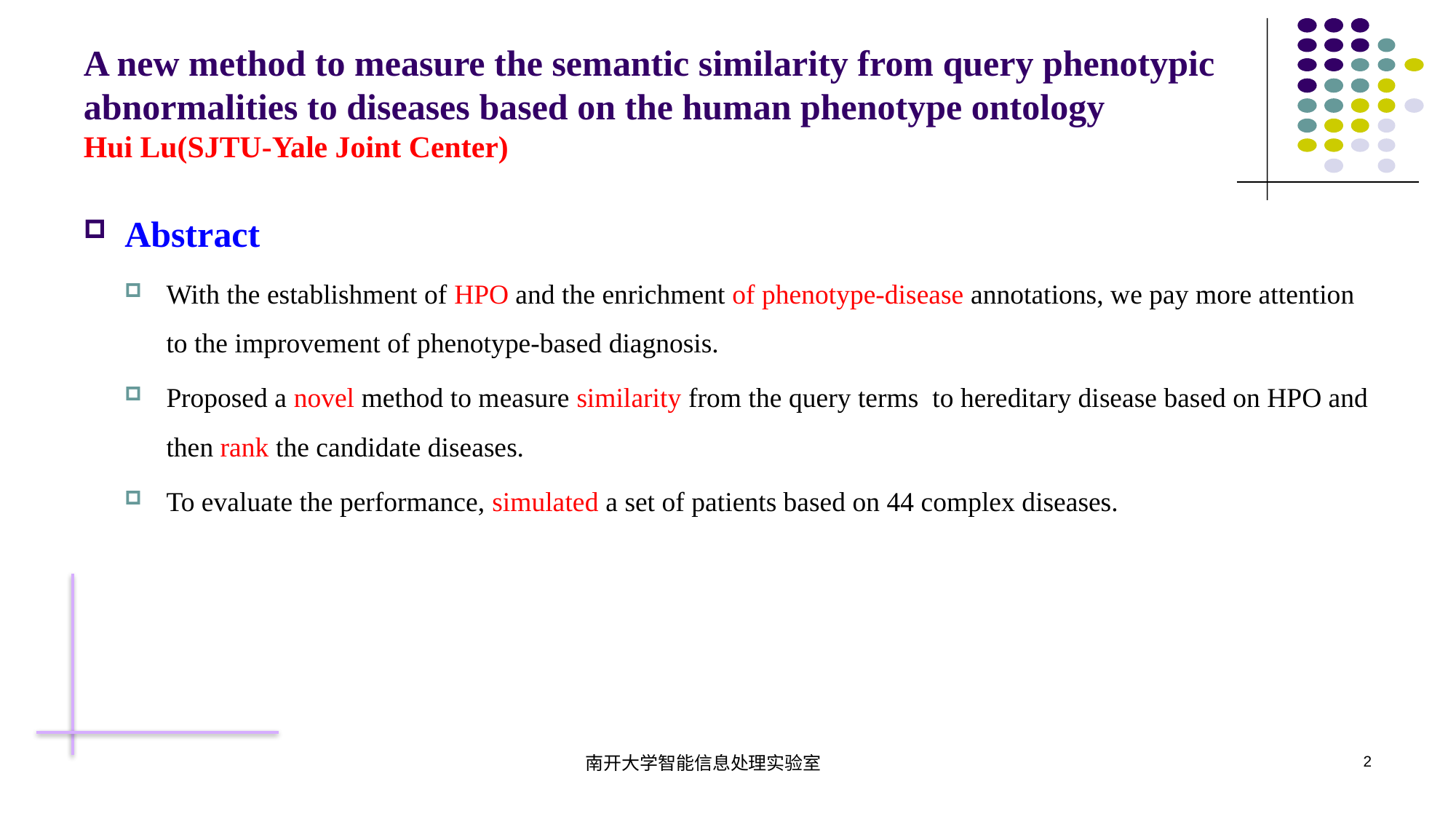

# A new method to measure the semantic similarity from query phenotypic abnormalities to diseases based on the human phenotype ontology Hui Lu(SJTU-Yale Joint Center)
Abstract
With the establishment of HPO and the enrichment of phenotype-disease annotations, we pay more attention to the improvement of phenotype-based diagnosis.
Proposed a novel method to measure similarity from the query terms  to hereditary disease based on HPO and then rank the candidate diseases.
To evaluate the performance, simulated a set of patients based on 44 complex diseases.

南开大学智能信息处理实验室
2